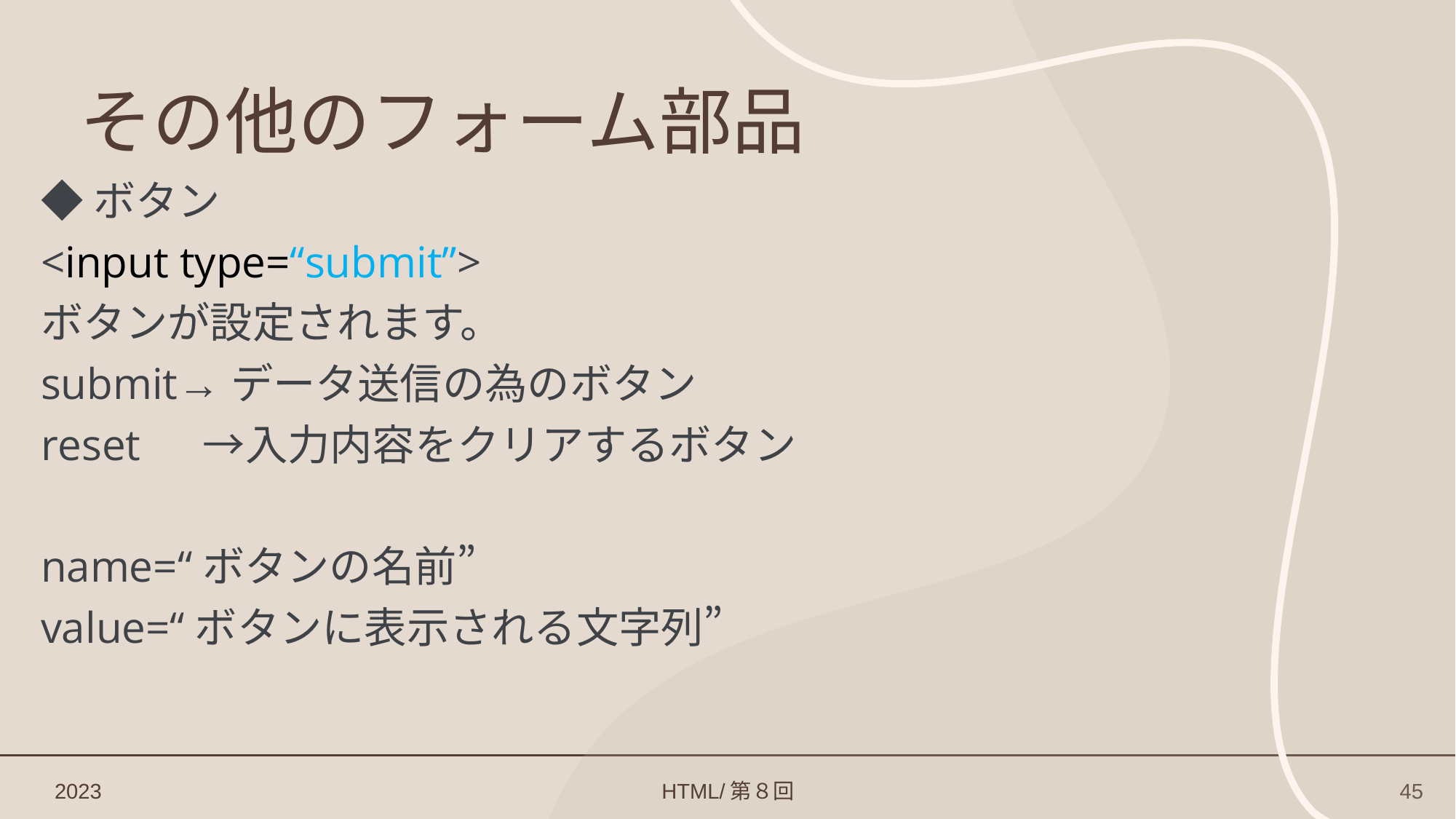

# その他のフォーム部品
◆ボタン
<input type=“submit”>
ボタンが設定されます。
submit→データ送信の為のボタン
reset　 →入力内容をクリアするボタン

name=“ボタンの名前”
value=“ボタンに表示される文字列”

2023
HTML/第８回
45